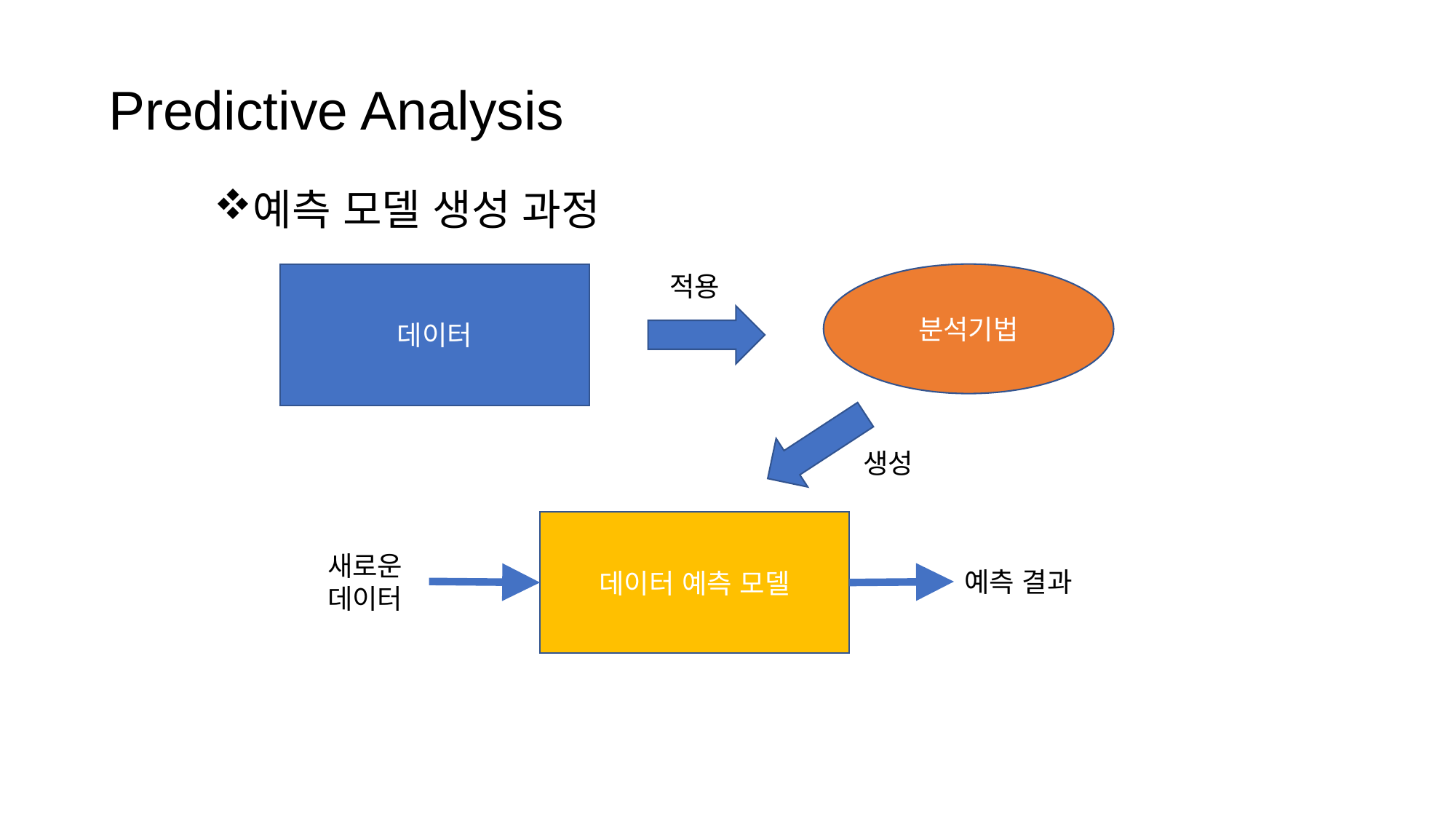

Predictive Analysis
예측 모델 생성 과정
데이터
적용
분석기법

생성
데이터 예측 모델
새로운
데이터
예측 결과